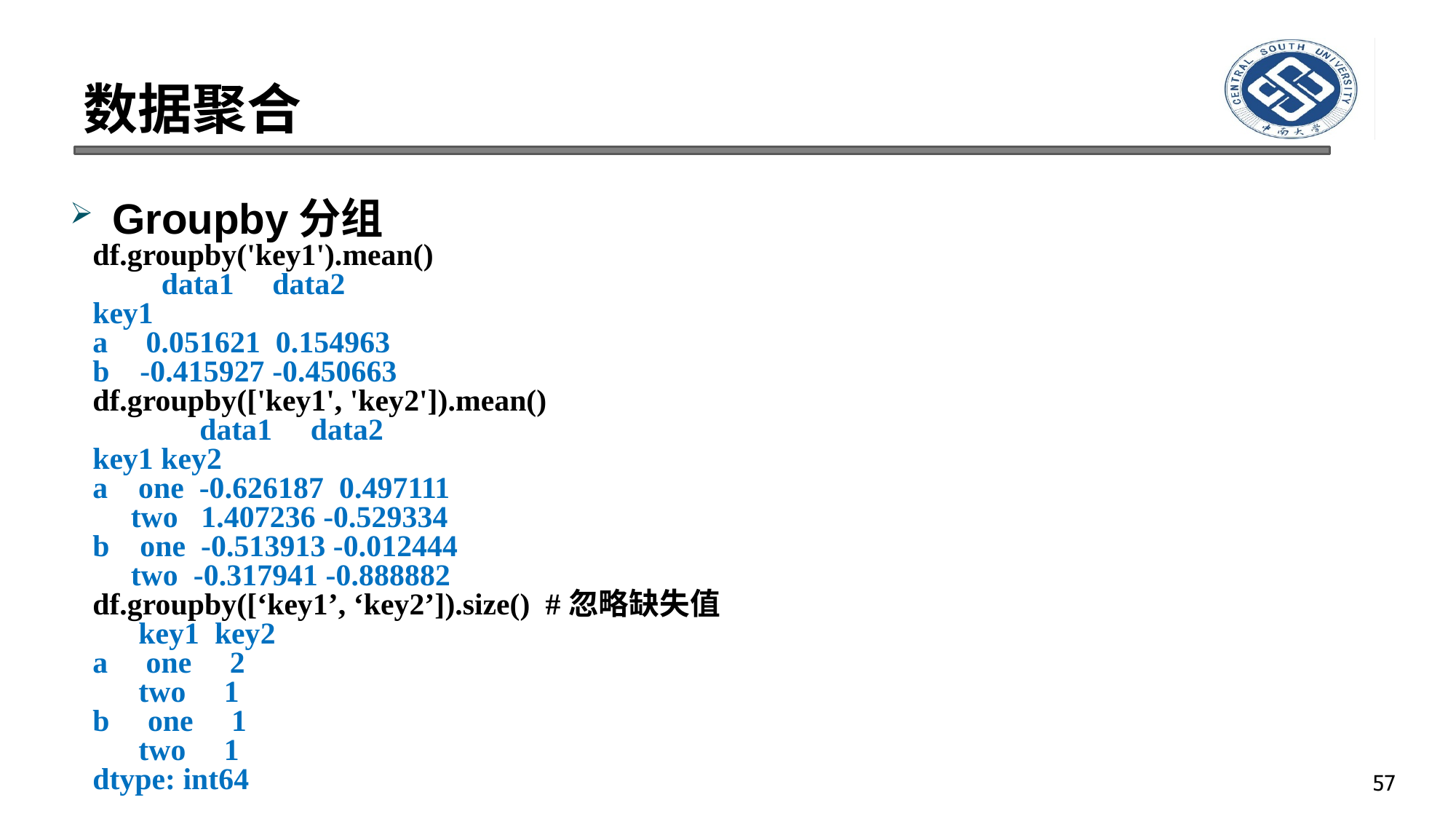

# 数据聚合
Groupby分组
df.groupby('key1').mean()
         data1     data2
key1
a     0.051621  0.154963
b    -0.415927 -0.450663
df.groupby(['key1', 'key2']).mean()
              data1     data2
key1 key2
a    one  -0.626187  0.497111
     two   1.407236 -0.529334
b    one  -0.513913 -0.012444
     two  -0.317941 -0.888882
df.groupby([‘key1’, ‘key2’]).size()  #忽略缺失值
      key1  key2
a     one     2
      two     1
b     one     1
      two     1
dtype: int64
57